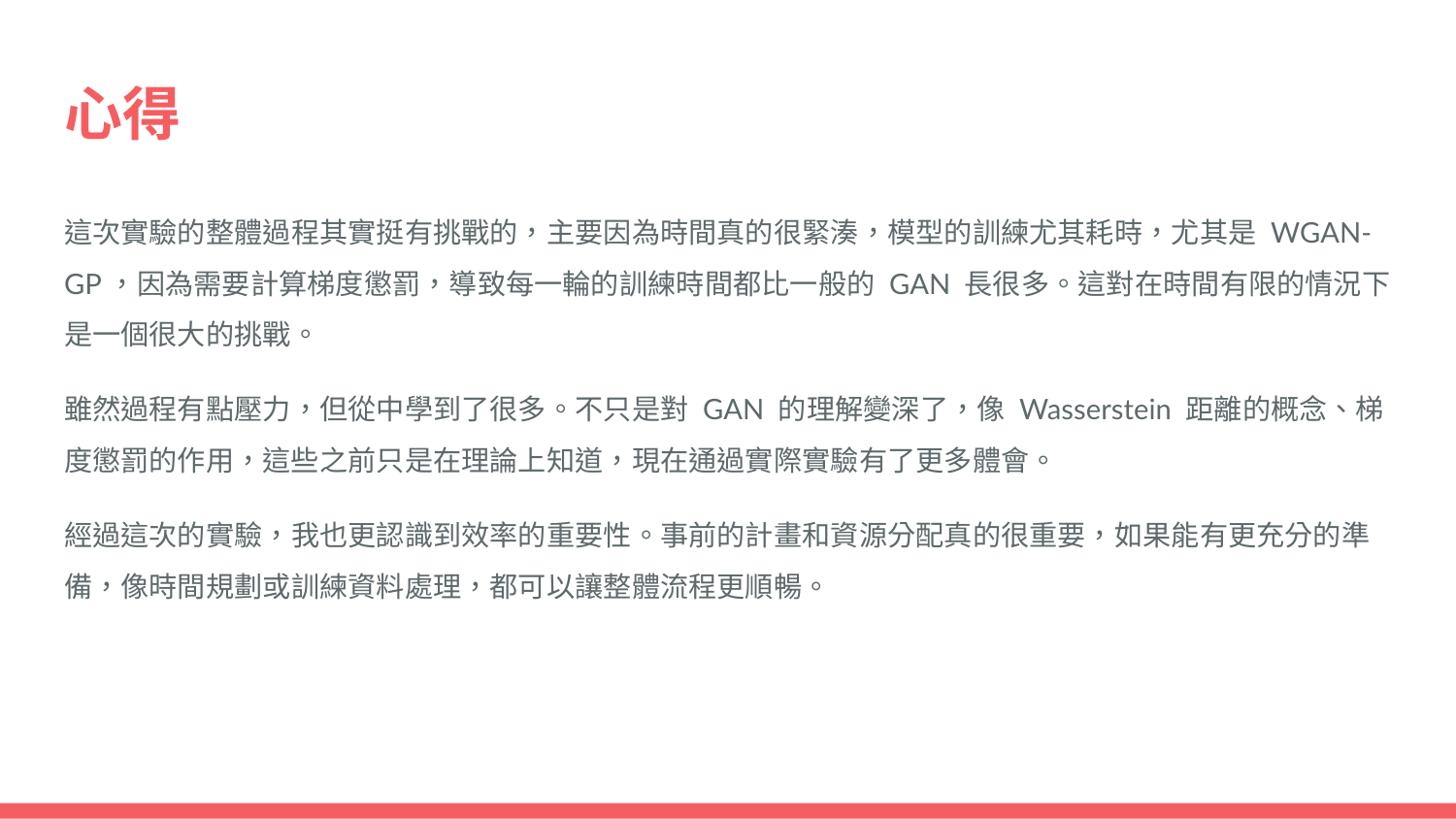

# 心得
這次實驗的整體過程其實挺有挑戰的，主要因為時間真的很緊湊，模型的訓練尤其耗時，尤其是 WGAN-GP，因為需要計算梯度懲罰，導致每一輪的訓練時間都比一般的 GAN 長很多。這對在時間有限的情況下是一個很大的挑戰。
雖然過程有點壓力，但從中學到了很多。不只是對 GAN 的理解變深了，像 Wasserstein 距離的概念、梯度懲罰的作用，這些之前只是在理論上知道，現在通過實際實驗有了更多體會。
經過這次的實驗，我也更認識到效率的重要性。事前的計畫和資源分配真的很重要，如果能有更充分的準備，像時間規劃或訓練資料處理，都可以讓整體流程更順暢。